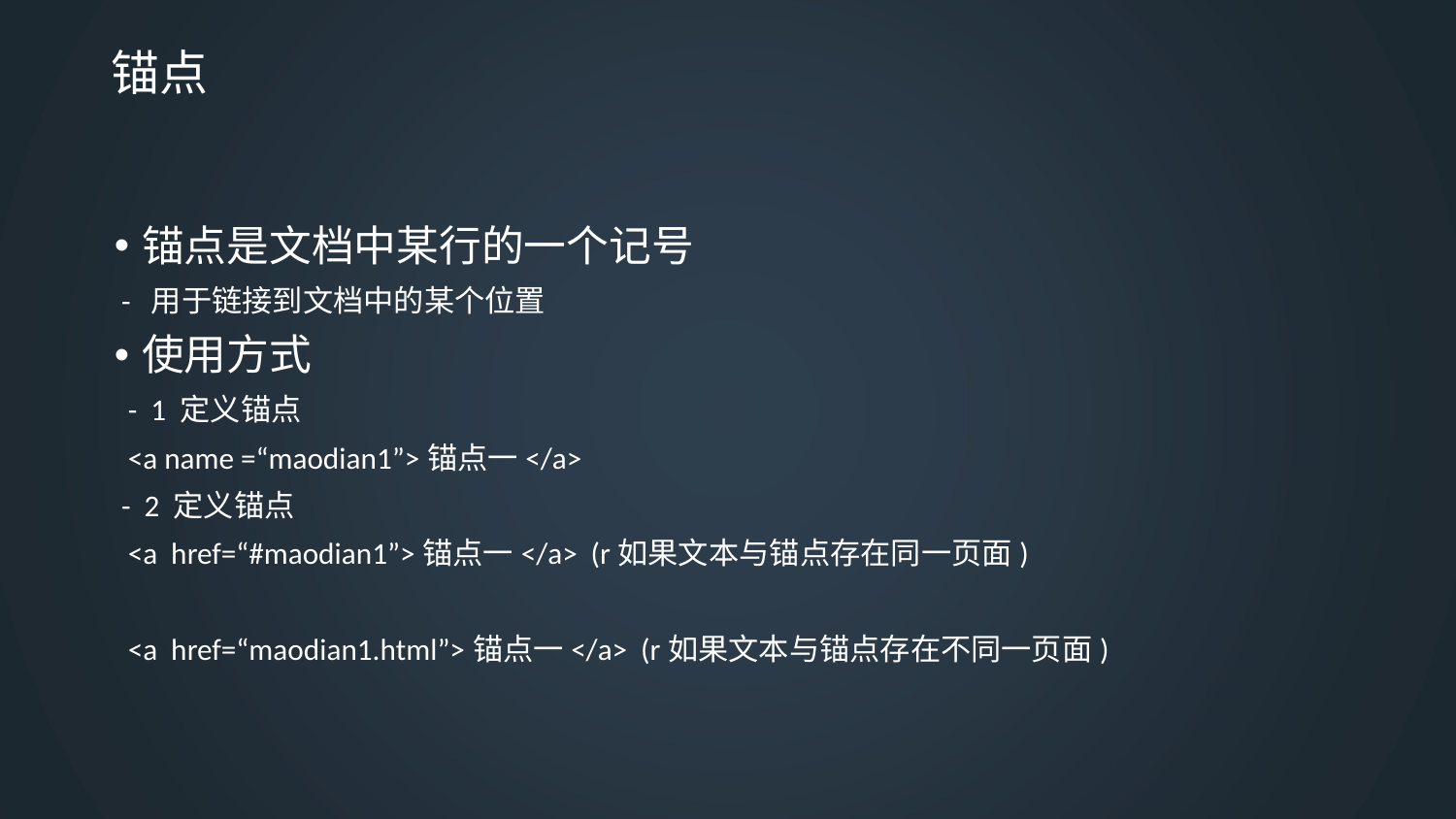

# 锚点
锚点是文档中某行的一个记号
 -  用于链接到文档中的某个位置
使用方式
  -  1 定义锚点
  <a name =“maodian1”>锚点一</a>
 -  2 定义锚点
  <a  href=“#maodian1”>锚点一</a>  (r如果文本与锚点存在同一页面)

  <a  href=“maodian1.html”>锚点一</a>  (r如果文本与锚点存在不同一页面)